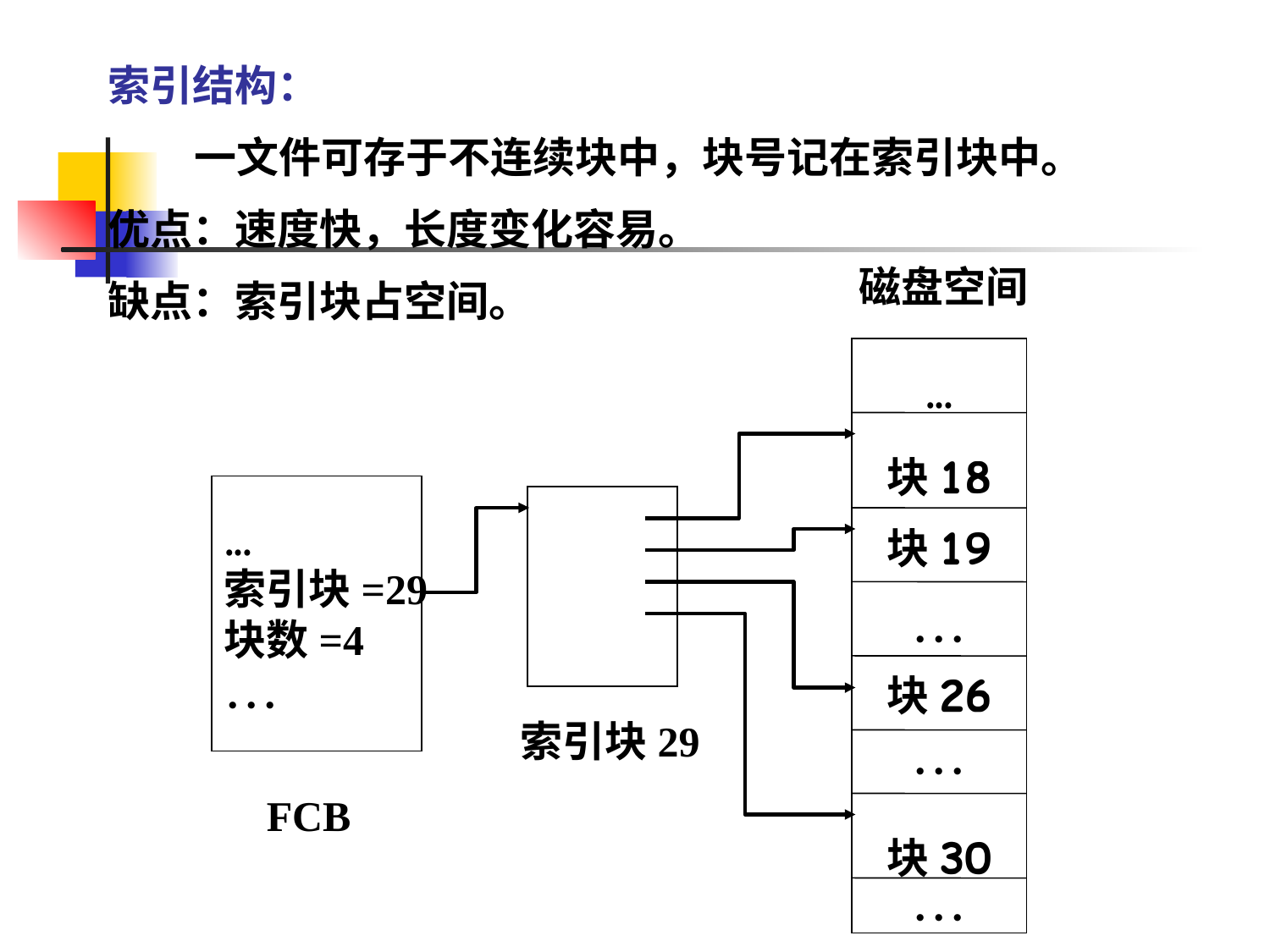

索引结构：
        一文件可存于不连续块中，块号记在索引块中。
优点：速度快，长度变化容易。
缺点：索引块占空间。
磁盘空间
…
块18
块19
...
块26
...
块30
...

…
索引块=29
块数=4
...

索引块29
   FCB